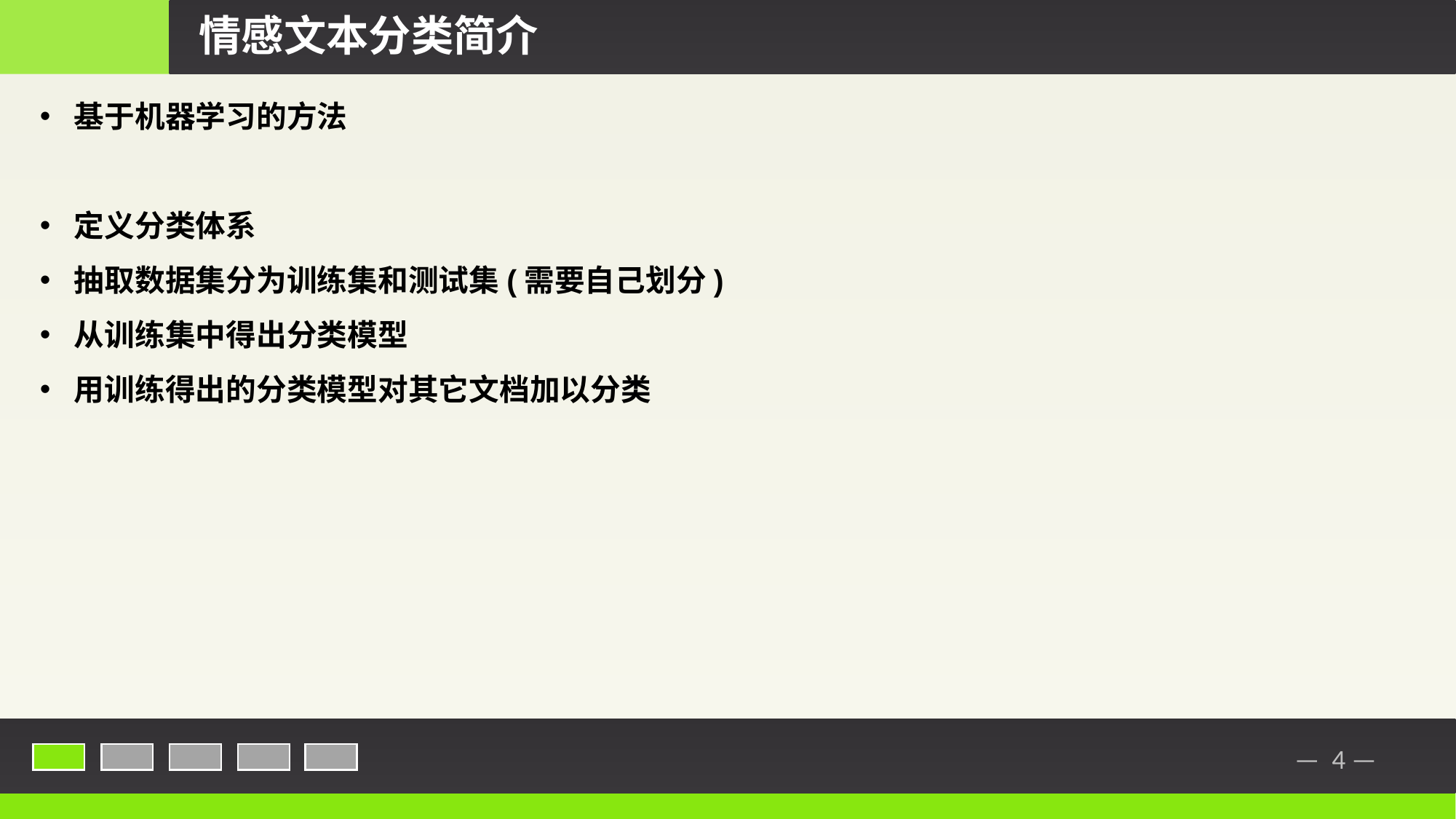

情感文本分类简介
基于机器学习的方法

定义分类体系
抽取数据集分为训练集和测试集(需要自己划分)
从训练集中得出分类模型
用训练得出的分类模型对其它文档加以分类